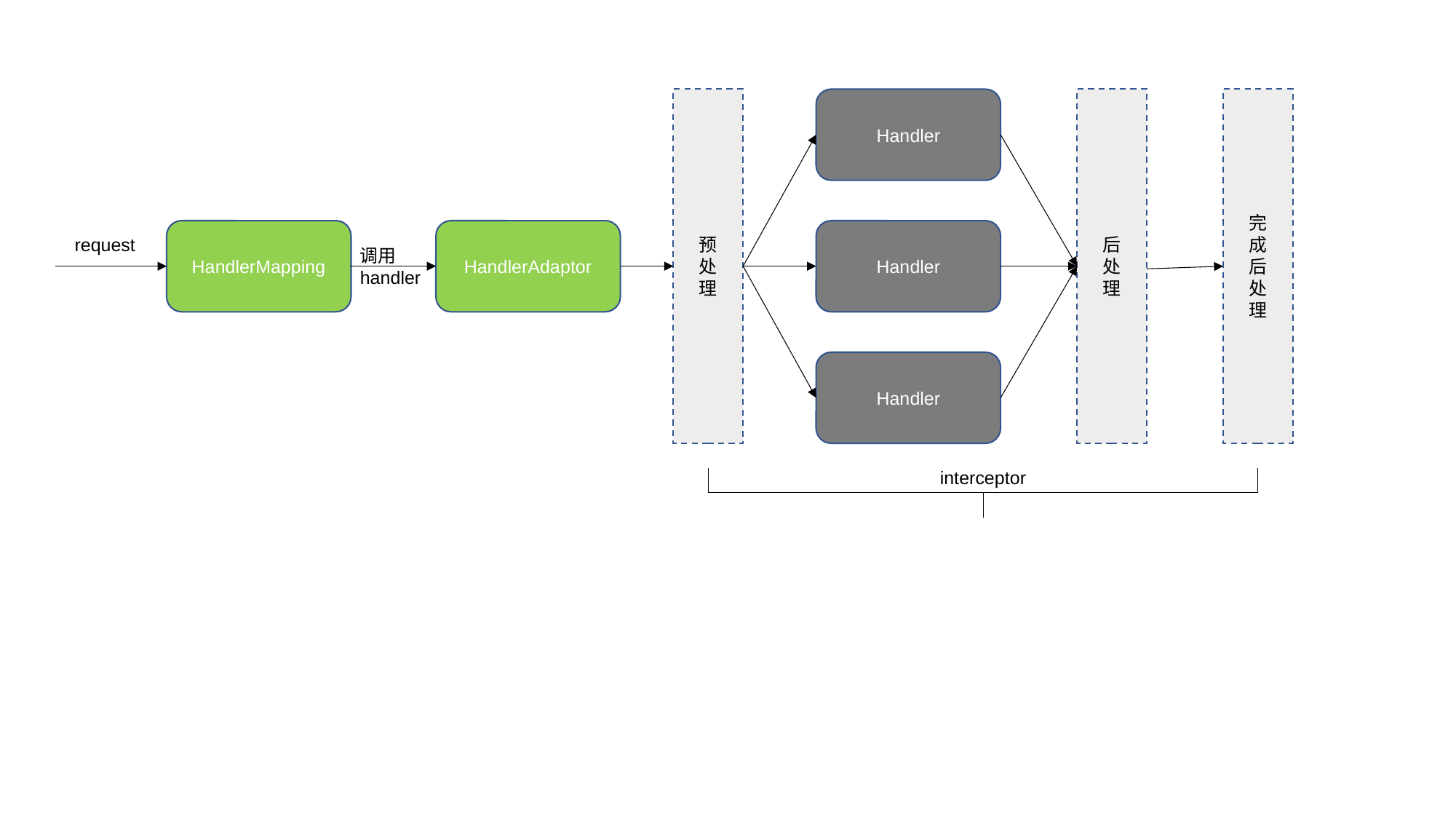

预
处
理
Handler
后
处
理
完
成
后
处
理
interceptor
HandlerMapping
HandlerAdaptor
Handler
request
调用handler
Handler